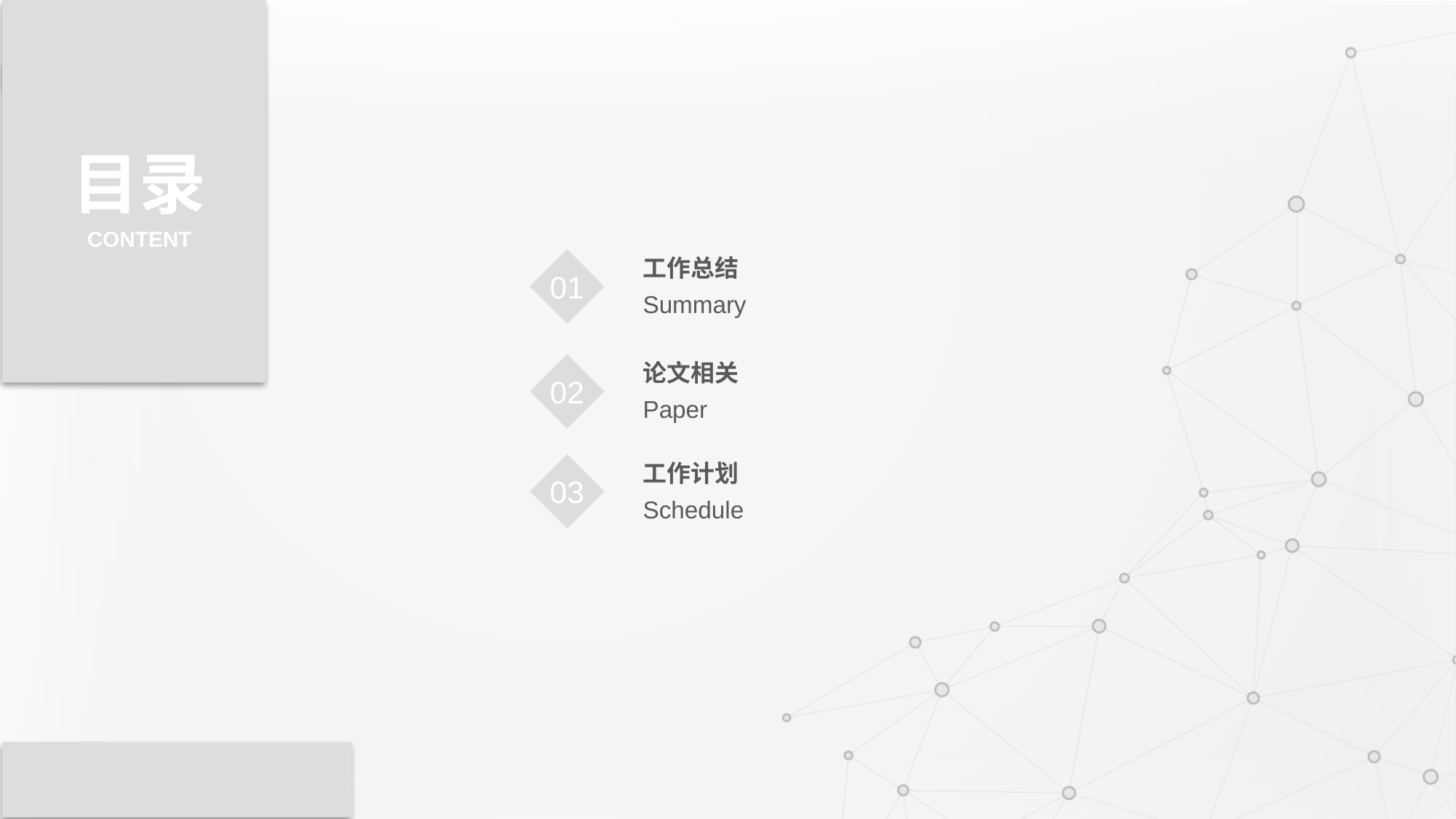

目录
CONTENT
01
工作总结
Summary
02
论文相关
Paper
03
工作计划
Schedule